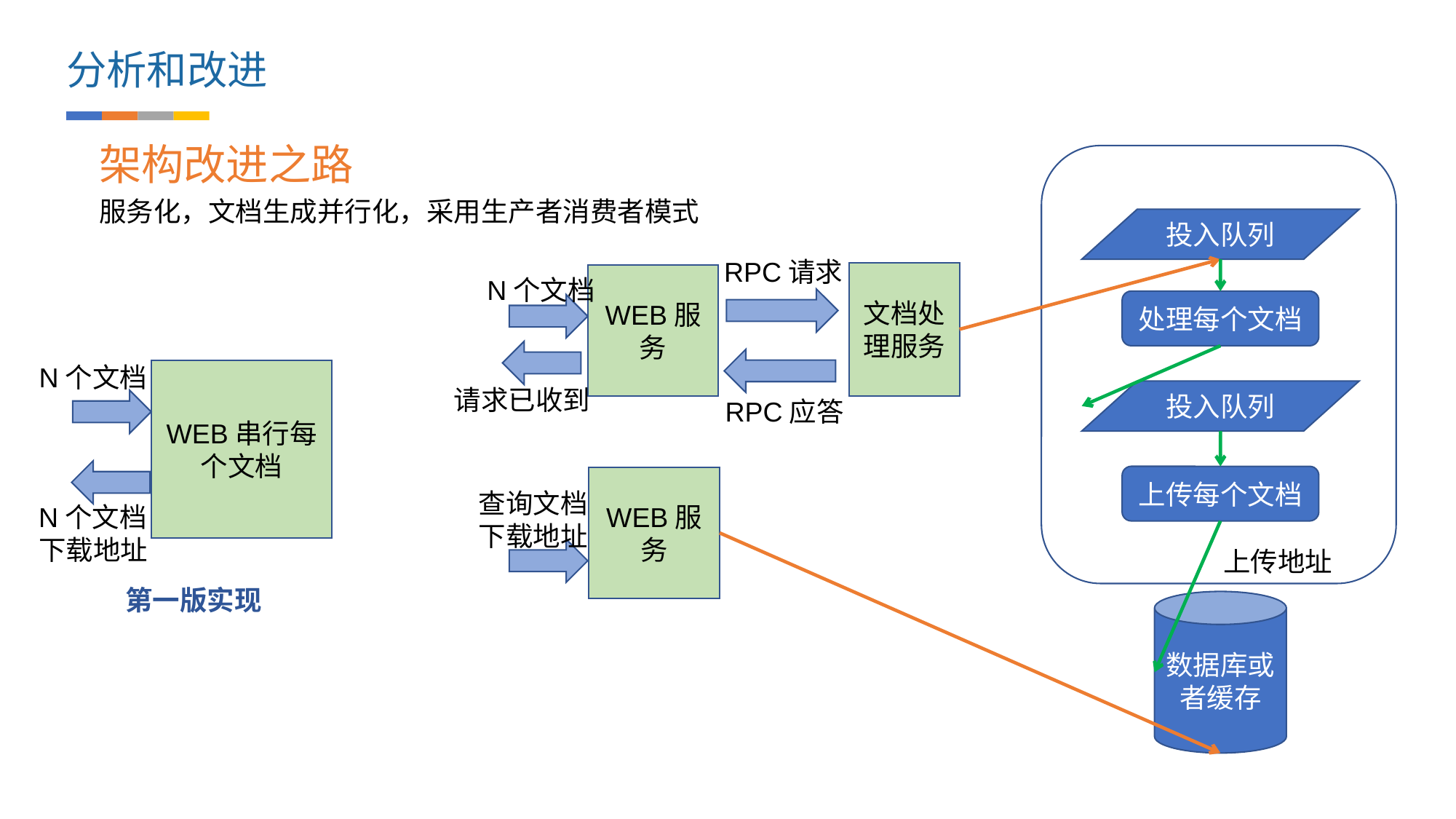

分析和改进

架构改进之路
服务化，文档生成并行化，采用生产者消费者模式

投入队列
RPC请求
文档处
理服务
WEB服务
N个文档

处理每个文档

N个文档
WEB串行每个文档
请求已收到
投入队列
RPC应答

上传每个文档
WEB服务
查询文档
下载地址
N个文档
下载地址

上传地址
第一版实现
数据库或者缓存